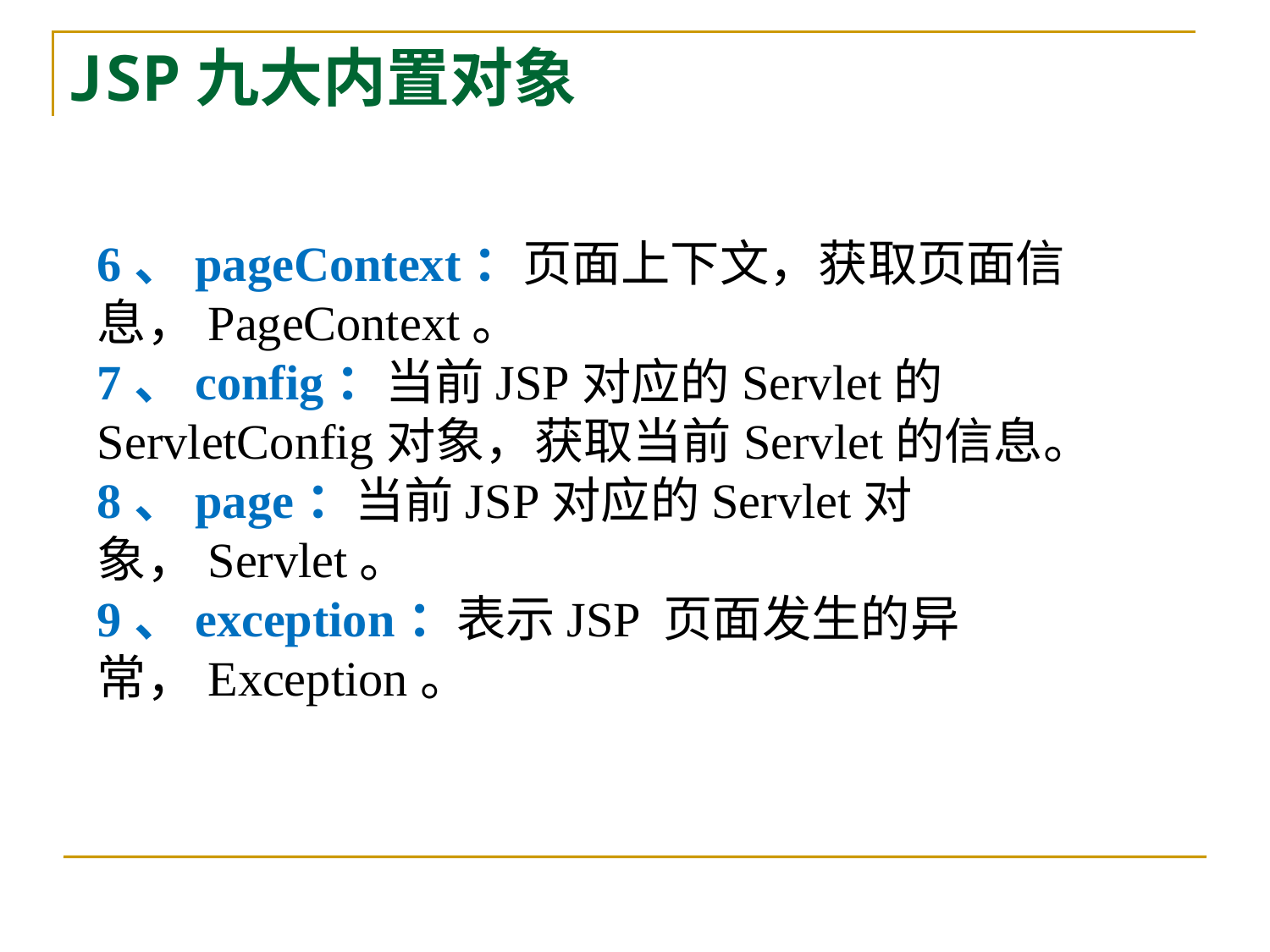

# JSP九大内置对象
6、pageContext：页面上下文，获取页面信息，PageContext。
7、config：当前JSP对应的Servlet的ServletConfig对象，获取当前Servlet的信息。
8、page：当前JSP对应的Servlet对象，Servlet。
9、exception：表示JSP 页面发生的异常，Exception。